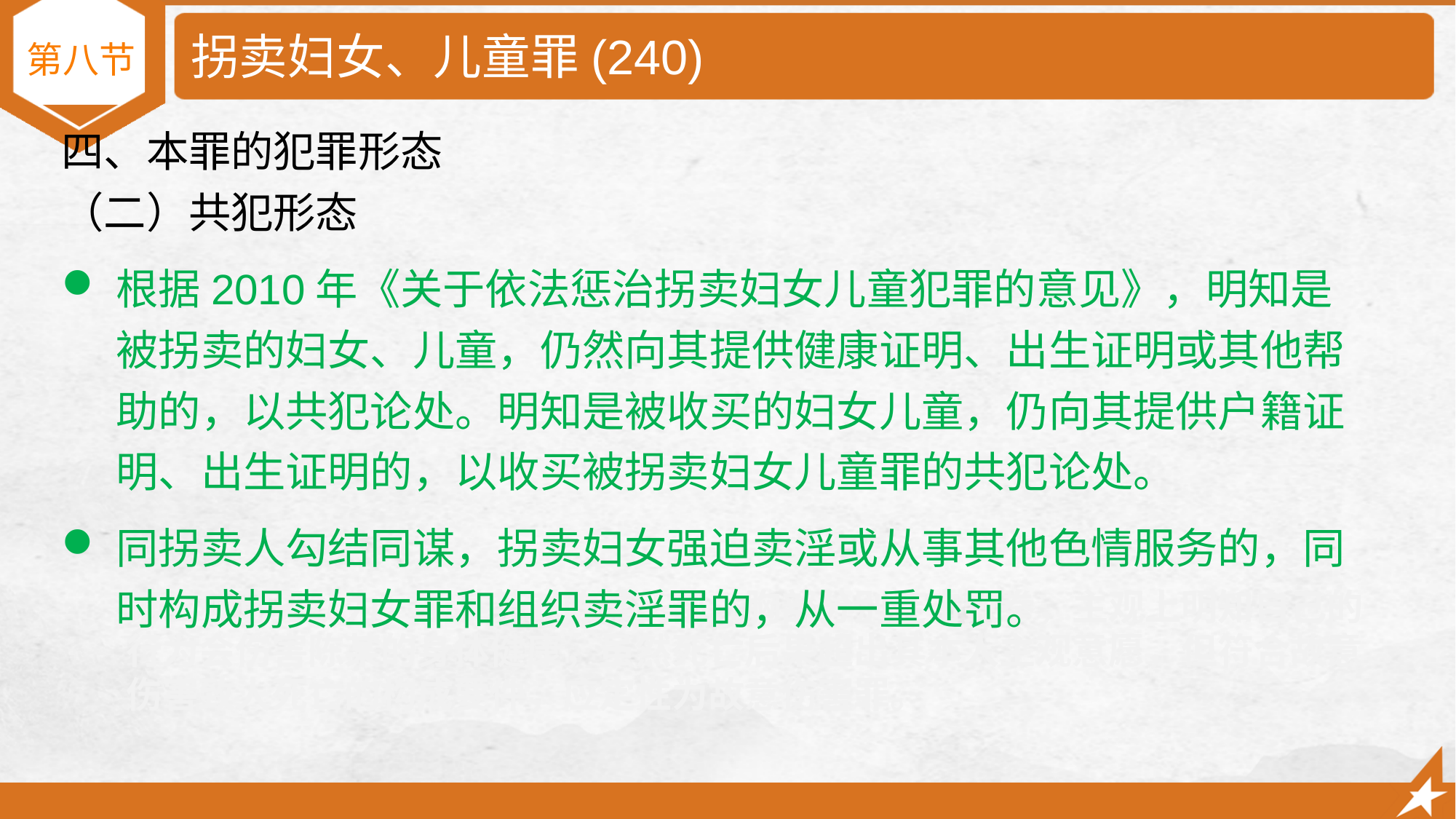

# 拐卖妇女、儿童罪(240)
第八节
四、本罪的犯罪形态
（二）共犯形态
根据2010年《关于依法惩治拐卖妇女儿童犯罪的意见》，明知是被拐卖的妇女、儿童，仍然向其提供健康证明、出生证明或其他帮助的，以共犯论处。明知是被收买的妇女儿童，仍向其提供户籍证明、出生证明的，以收买被拐卖妇女儿童罪的共犯论处。
同拐卖人勾结同谋，拐卖妇女强迫卖淫或从事其他色情服务的，同时构成拐卖妇女罪和组织卖淫罪的，从一重处罚。

第三种意见认为，王某某对陈某头部、胸部分别连击数拳，主观上明知自己的行为会伤害陈某的身体健康，虽然死亡后果超出其本人主观意愿，但符合故意伤害致人死亡的构成要件，应定性为故意伤害罪。